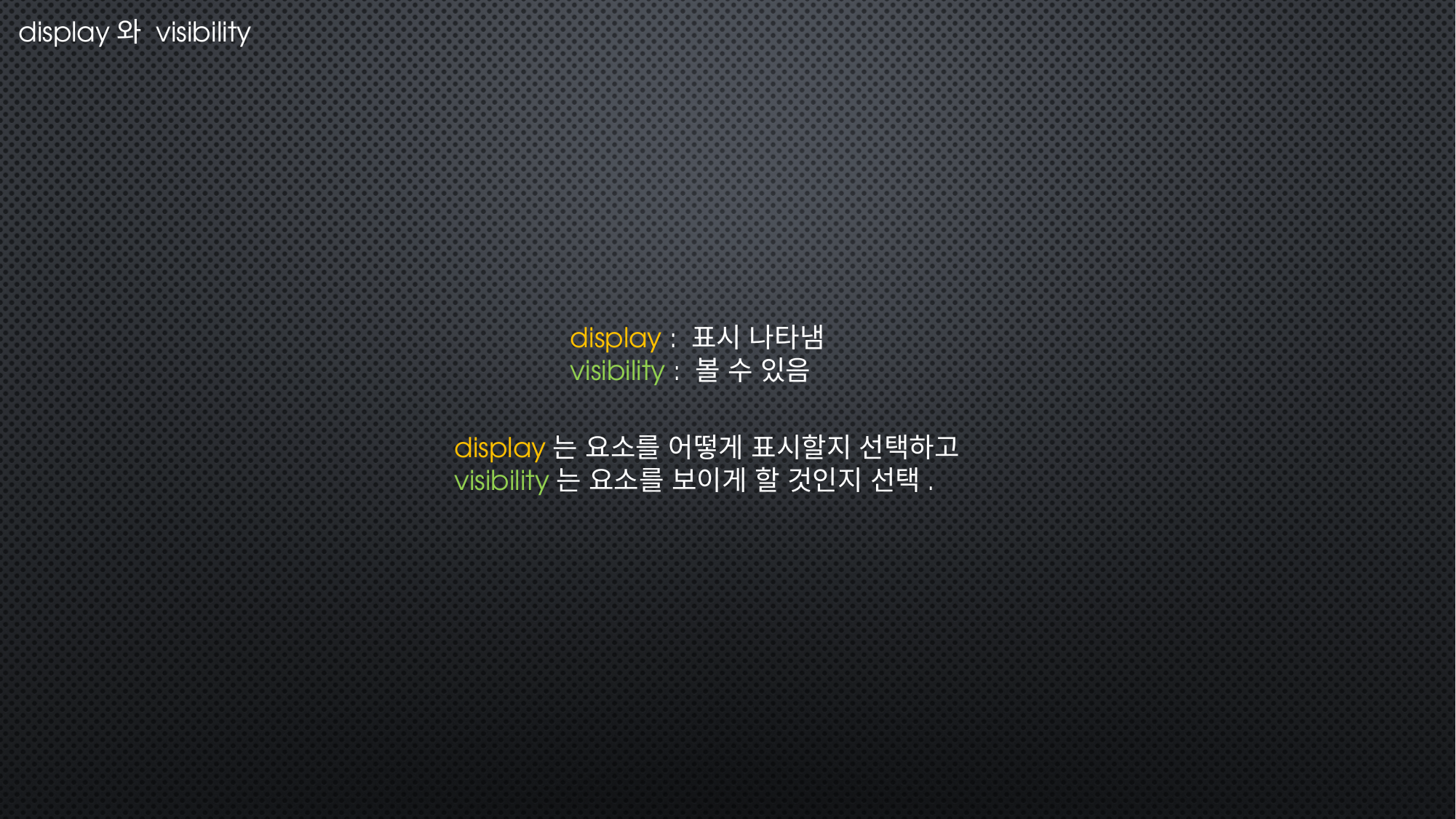

display와 visibility
display : 표시 나타냄
visibility : 볼 수 있음

display는 요소를 어떻게 표시할지 선택하고
visibility는 요소를 보이게 할 것인지 선택.